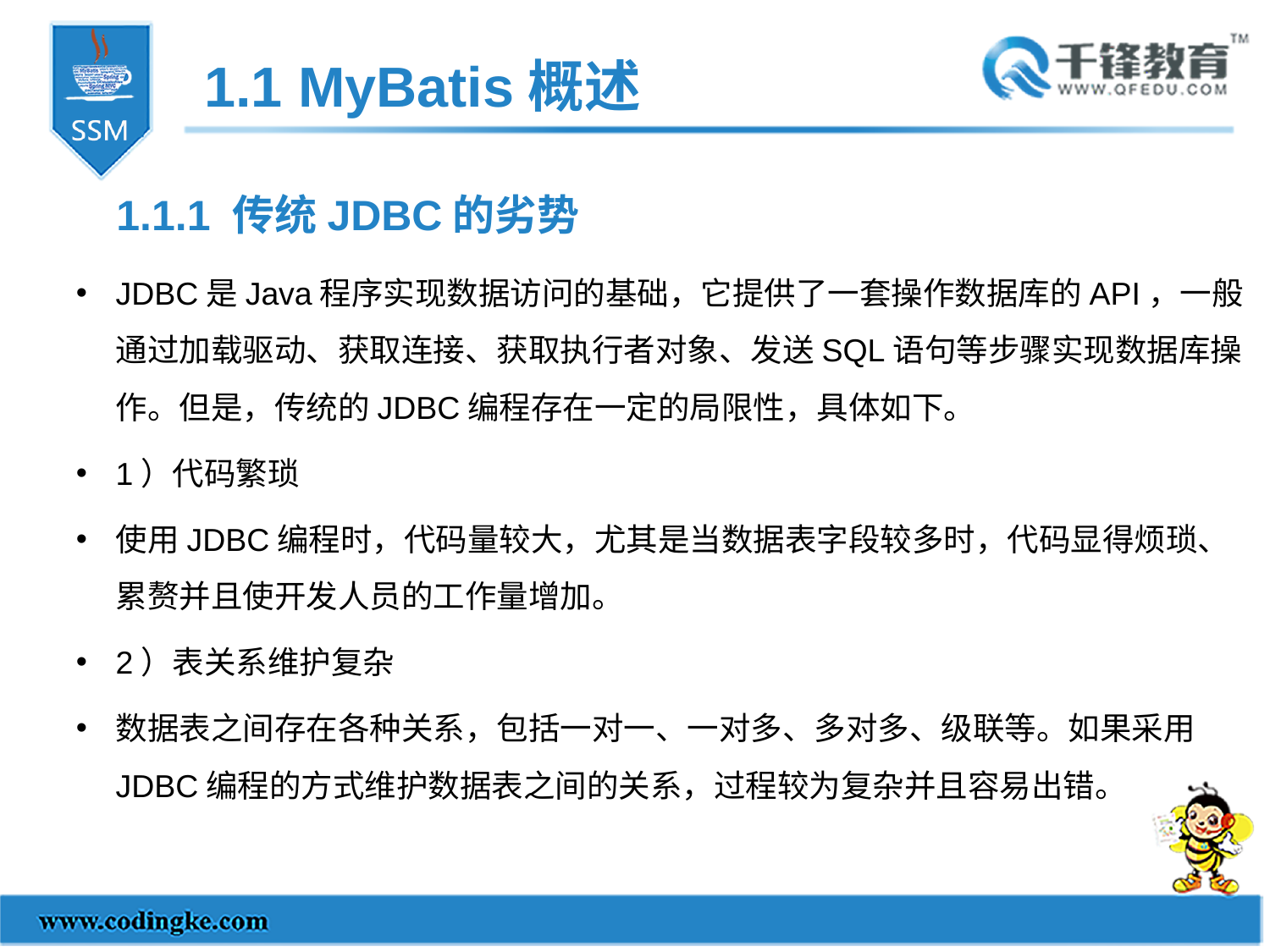

1.1 MyBatis概述
1.1.1 传统JDBC的劣势
JDBC是Java程序实现数据访问的基础，它提供了一套操作数据库的API，一般通过加载驱动、获取连接、获取执行者对象、发送SQL语句等步骤实现数据库操作。但是，传统的JDBC编程存在一定的局限性，具体如下。
1）代码繁琐
使用JDBC编程时，代码量较大，尤其是当数据表字段较多时，代码显得烦琐、累赘并且使开发人员的工作量增加。
2）表关系维护复杂
数据表之间存在各种关系，包括一对一、一对多、多对多、级联等。如果采用JDBC编程的方式维护数据表之间的关系，过程较为复杂并且容易出错。